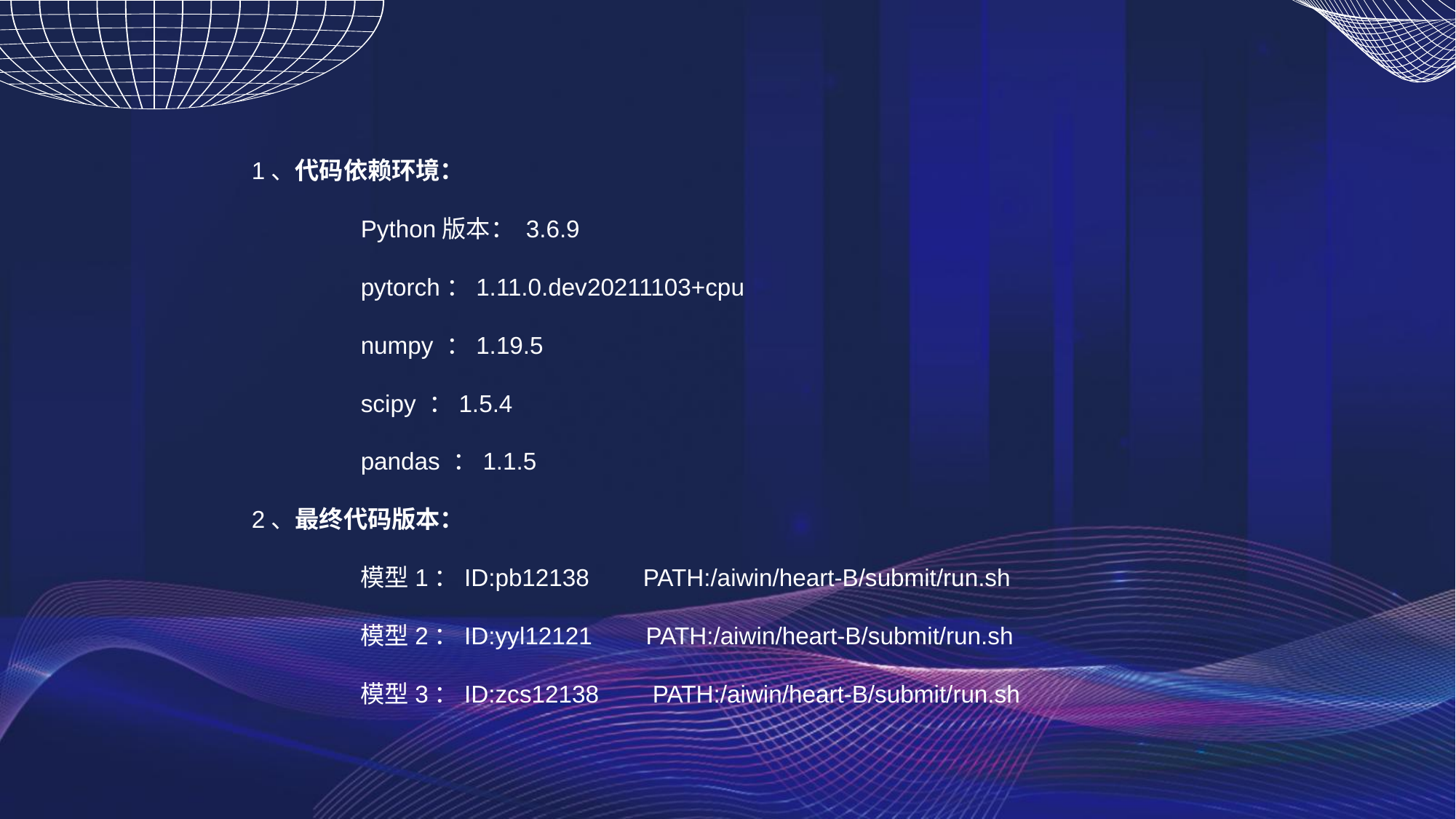

1、代码依赖环境：
	Python版本： 3.6.9
	pytorch：1.11.0.dev20211103+cpu
numpy ：1.19.5
scipy ：1.5.4
pandas ：1.1.5
2、最终代码版本：
	模型1：ID:pb12138        PATH:/aiwin/heart-B/submit/run.sh
	模型2：ID:yyl12121        PATH:/aiwin/heart-B/submit/run.sh
	模型3：ID:zcs12138        PATH:/aiwin/heart-B/submit/run.sh